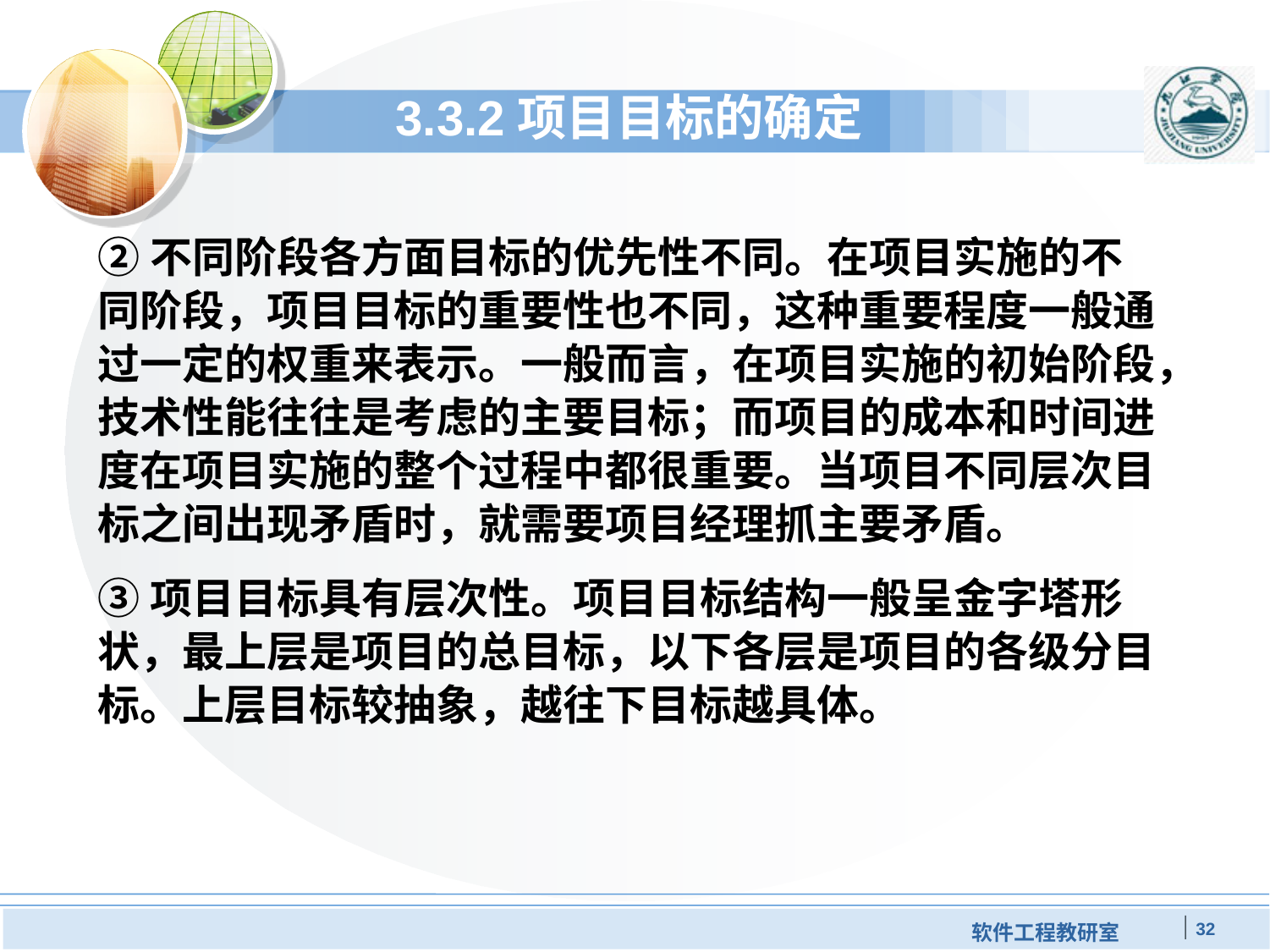

# 3.3.2项目目标的确定
②不同阶段各方面目标的优先性不同。在项目实施的不同阶段，项目目标的重要性也不同，这种重要程度一般通过一定的权重来表示。一般而言，在项目实施的初始阶段，技术性能往往是考虑的主要目标；而项目的成本和时间进度在项目实施的整个过程中都很重要。当项目不同层次目标之间出现矛盾时，就需要项目经理抓主要矛盾。
③项目目标具有层次性。项目目标结构一般呈金字塔形状，最上层是项目的总目标，以下各层是项目的各级分目标。上层目标较抽象，越往下目标越具体。